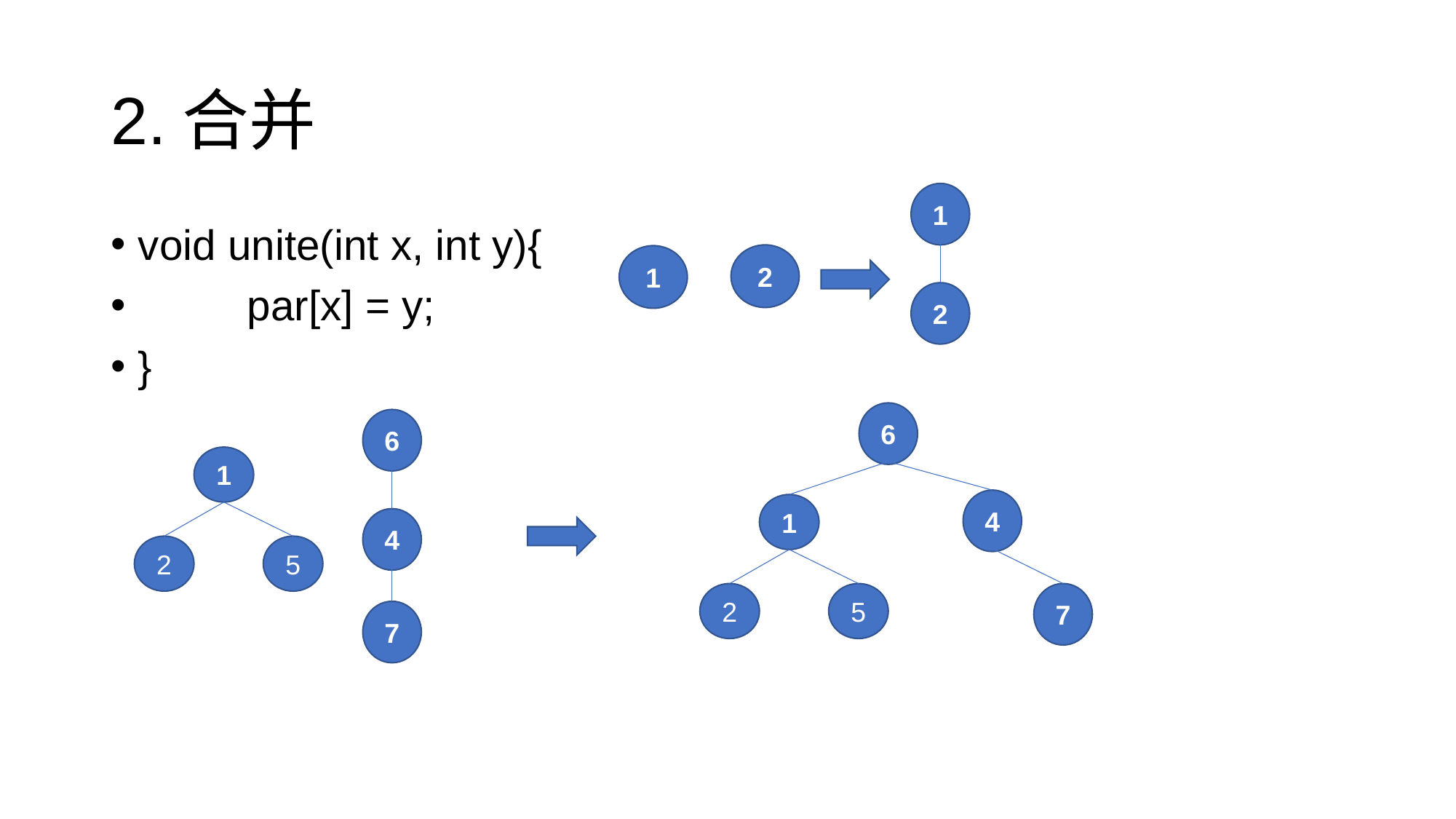

# 2.合并
1
void unite(int x, int y){
	par[x] = y;
}

2
1

2
6
6
1
4
1
4

2
5
2
5
7
7